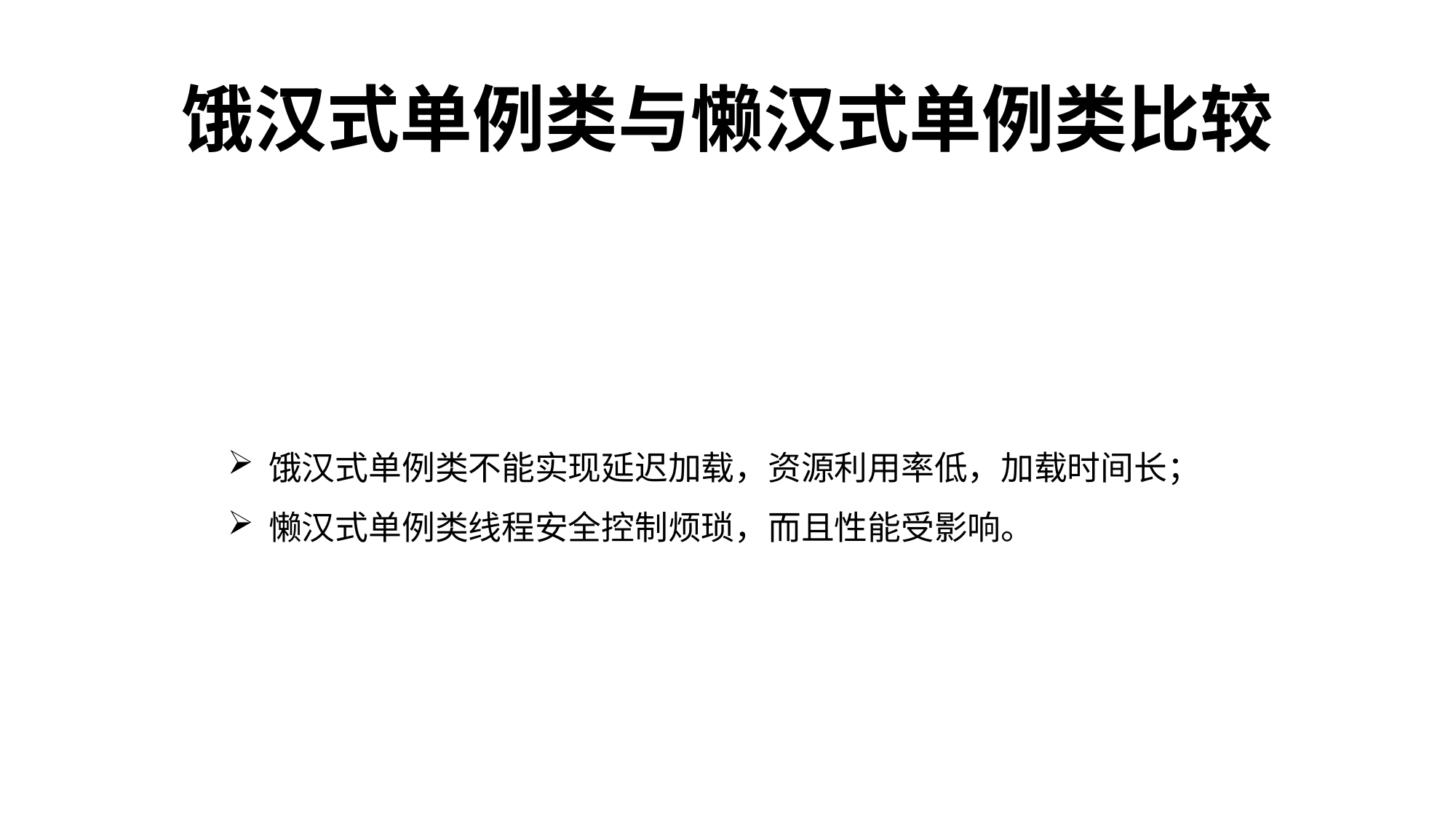

# 饿汉式单例类与懒汉式单例类比较
饿汉式单例类不能实现延迟加载，资源利用率低，加载时间长；
懒汉式单例类线程安全控制烦琐，而且性能受影响。